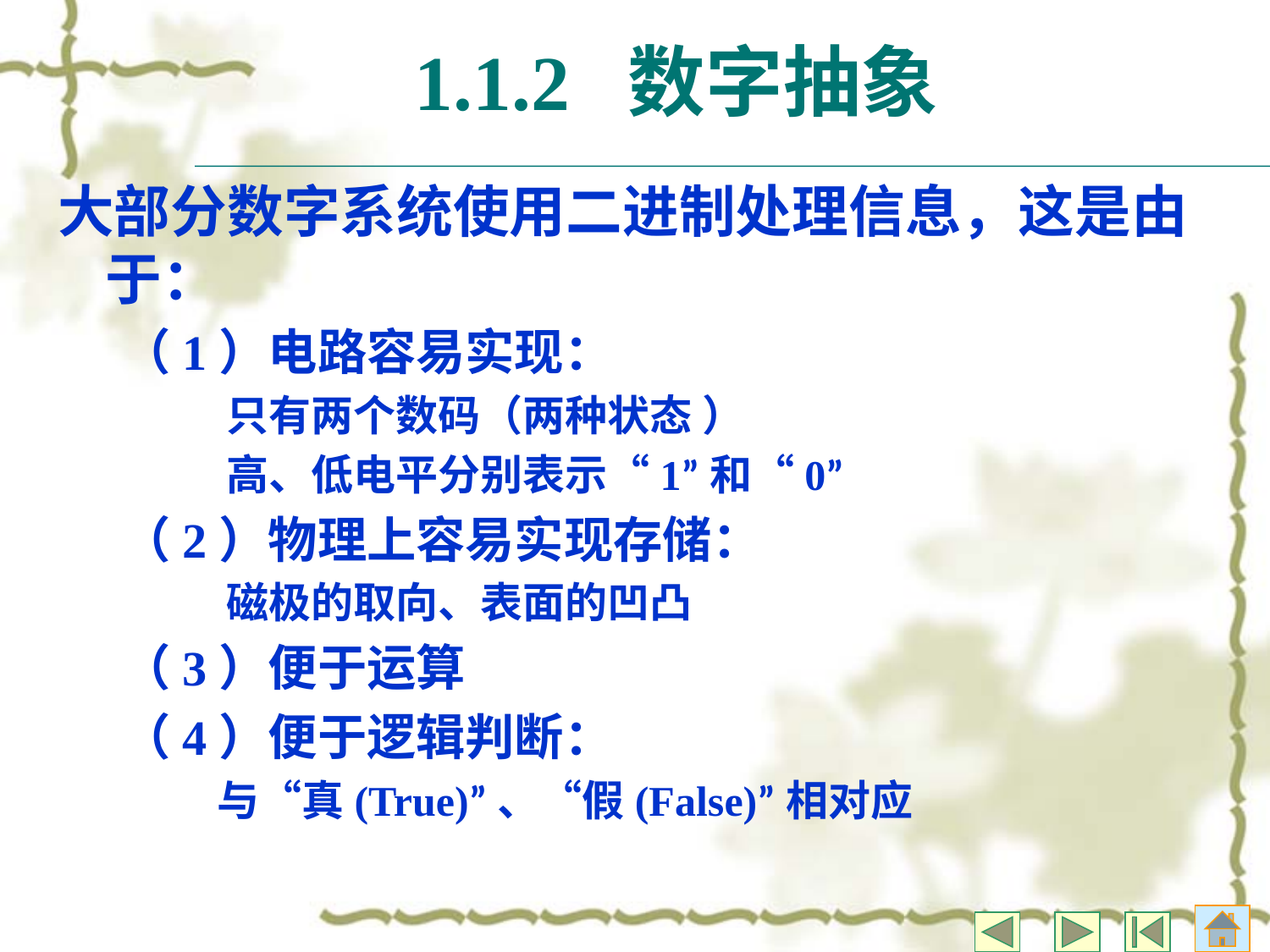

1.1.2  数字抽象
大部分数字系统使用二进制处理信息，这是由于：
（1）电路容易实现：
          只有两个数码（两种状态 ）
          高、低电平分别表示“1”和“0”
（2）物理上容易实现存储：
          磁极的取向、表面的凹凸
（3）便于运算
（4）便于逻辑判断：
         与“真(True)”、“假(False)”相对应